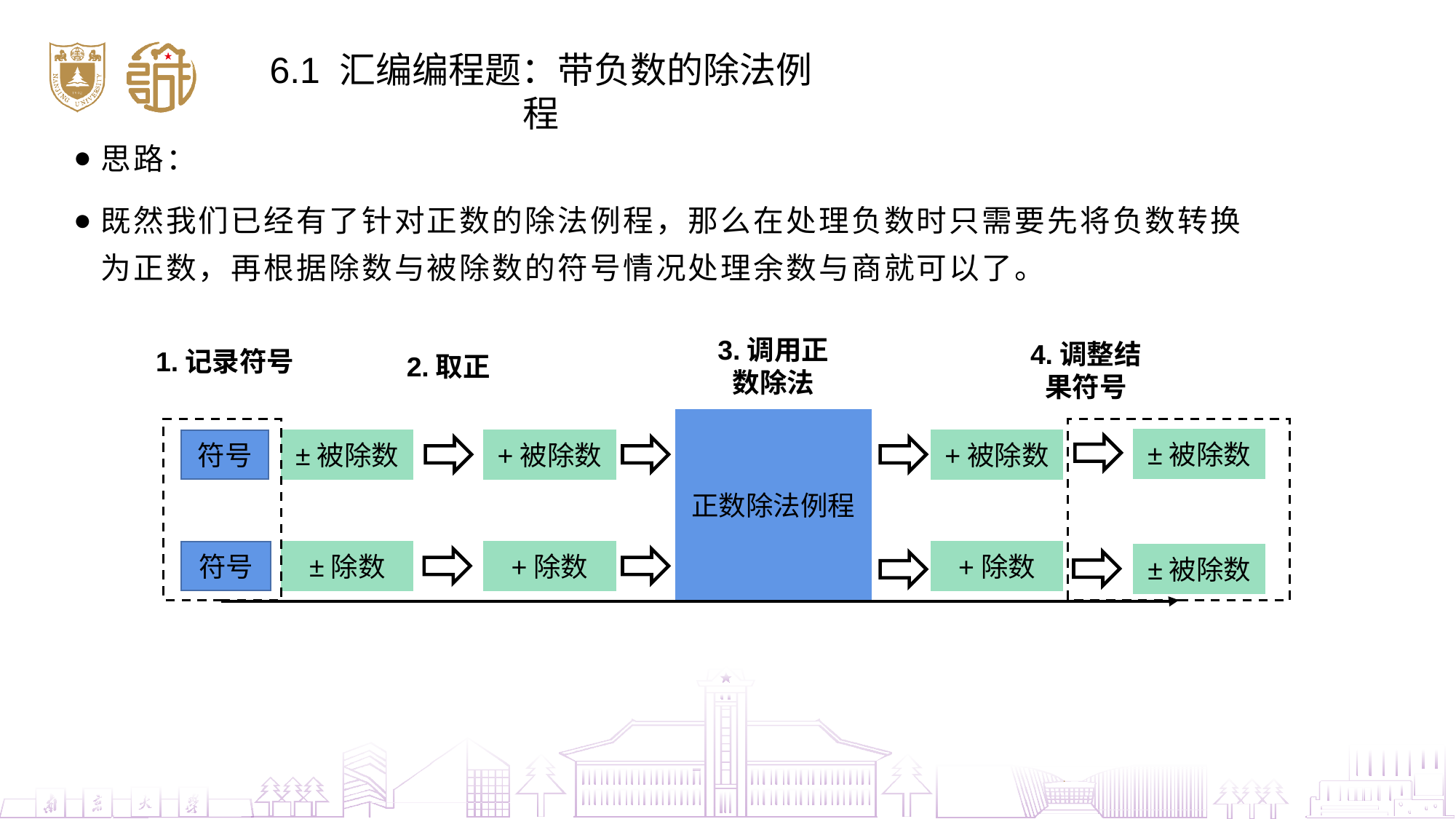

6.1 汇编编程题：带负数的除法例程
思路：
既然我们已经有了针对正数的除法例程，那么在处理负数时只需要先将负数转换为正数，再根据除数与被除数的符号情况处理余数与商就可以了。

3.调用正数除法
4.调整结果符号
1.记录符号
2.取正
正数除法例程

±被除数
+被除数
符号
+被除数
±被除数

+除数
+除数
符号
±除数
±被除数